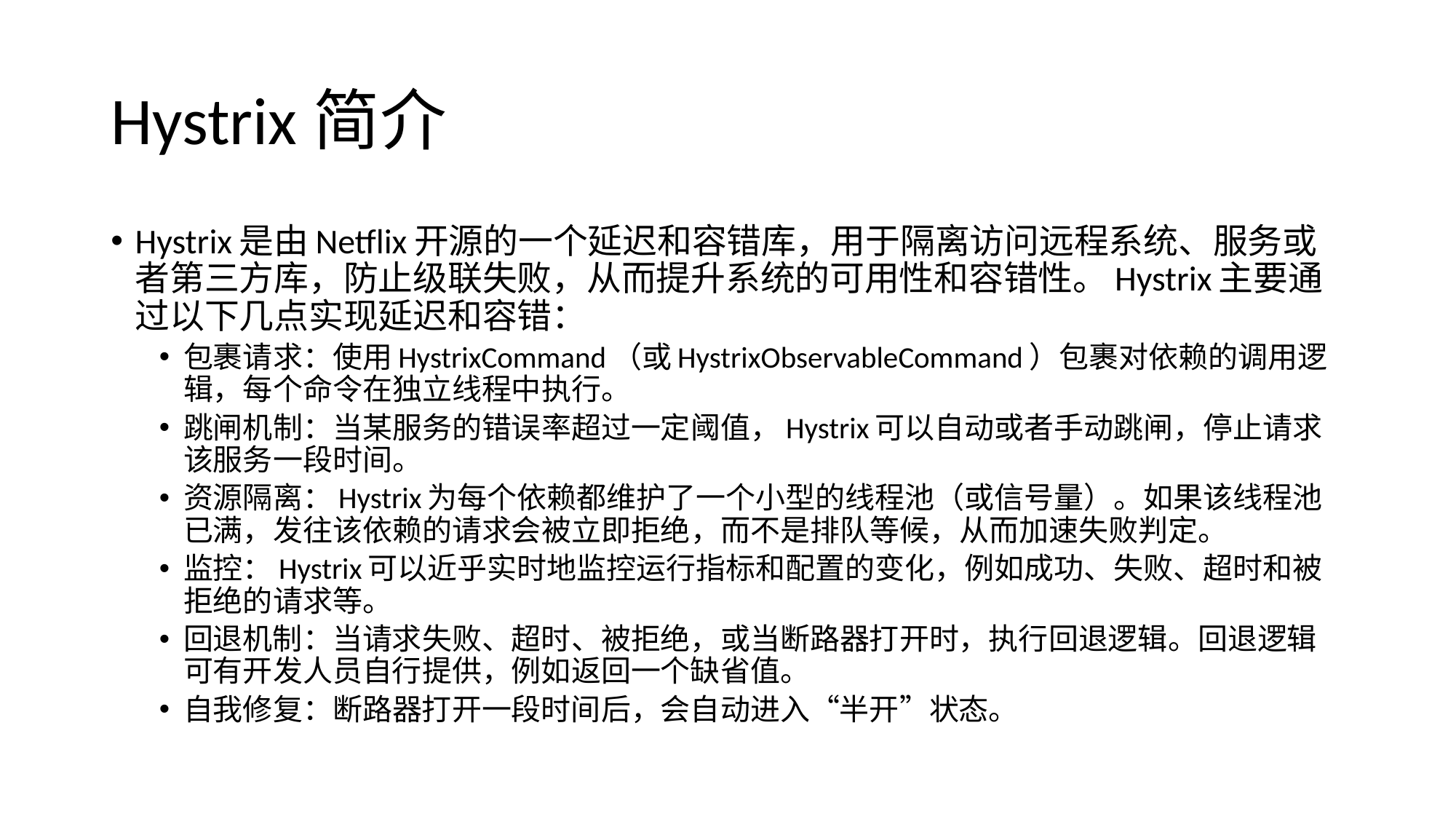

# Hystrix简介
Hystrix是由Netflix开源的一个延迟和容错库，用于隔离访问远程系统、服务或者第三方库，防止级联失败，从而提升系统的可用性和容错性。Hystrix主要通过以下几点实现延迟和容错：
包裹请求：使用HystrixCommand（或HystrixObservableCommand）包裹对依赖的调用逻辑，每个命令在独立线程中执行。
跳闸机制：当某服务的错误率超过一定阈值，Hystrix可以自动或者手动跳闸，停止请求该服务一段时间。
资源隔离：Hystrix为每个依赖都维护了一个小型的线程池（或信号量）。如果该线程池已满，发往该依赖的请求会被立即拒绝，而不是排队等候，从而加速失败判定。
监控：Hystrix可以近乎实时地监控运行指标和配置的变化，例如成功、失败、超时和被拒绝的请求等。
回退机制：当请求失败、超时、被拒绝，或当断路器打开时，执行回退逻辑。回退逻辑可有开发人员自行提供，例如返回一个缺省值。
自我修复：断路器打开一段时间后，会自动进入“半开”状态。